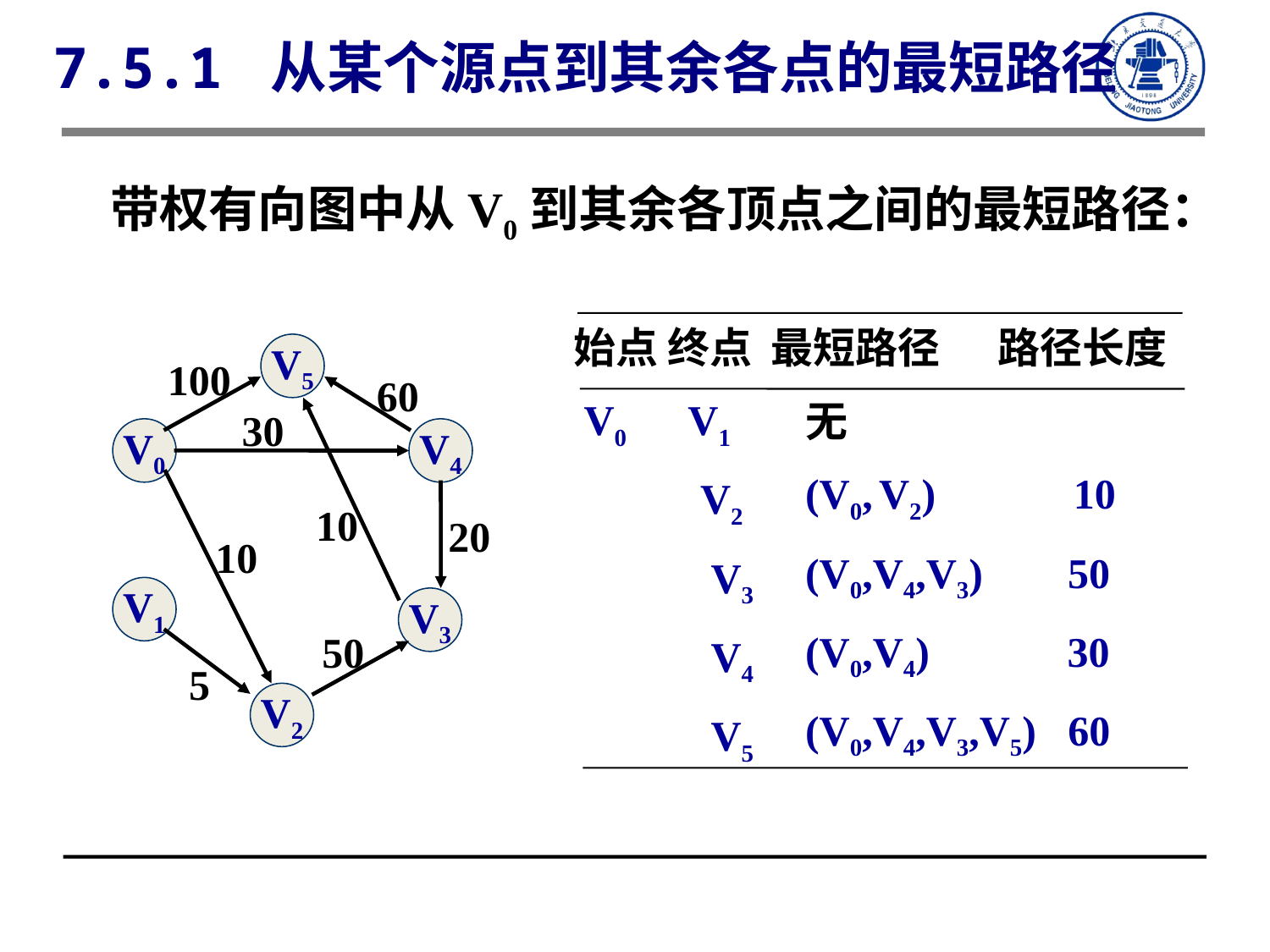

7.5.1 从某个源点到其余各点的最短路径
带权有向图中从V0到其余各顶点之间的最短路径：

始点 终点  最短路径      路径长度
 V0          V1
            V2
             V3
             V4
             V5
V5
100
60

30

V0
V4

10
20
10
V1
V3
50

5
V2

无
(V0, V2)             10
(V0,V4,V3)        50
(V0,V4)             30
(V0,V4,V3,V5)   60